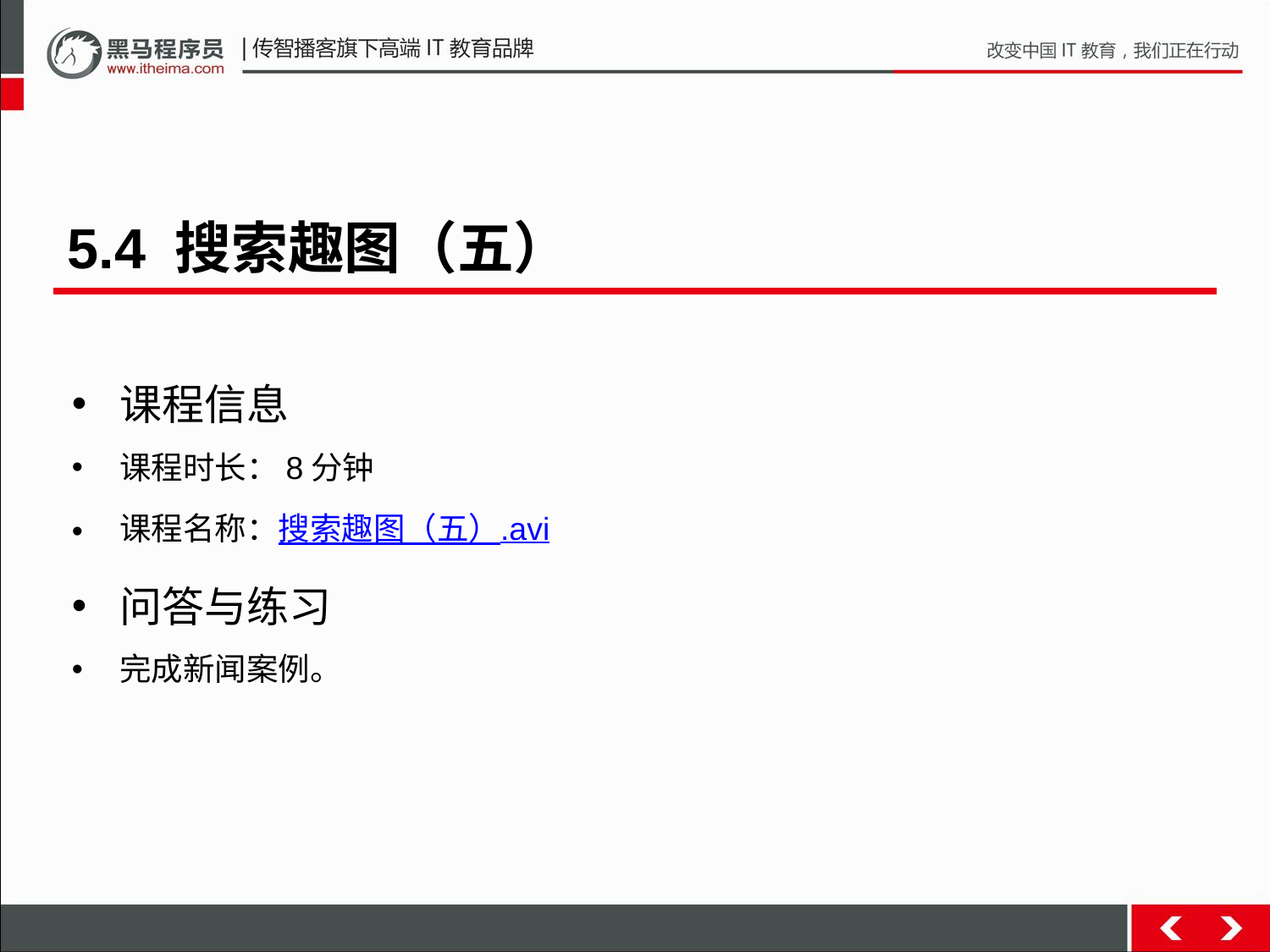

5.4 搜索趣图（五）
课程信息
课程时长：8分钟
课程名称：搜索趣图（五）.avi
问答与练习
完成新闻案例。